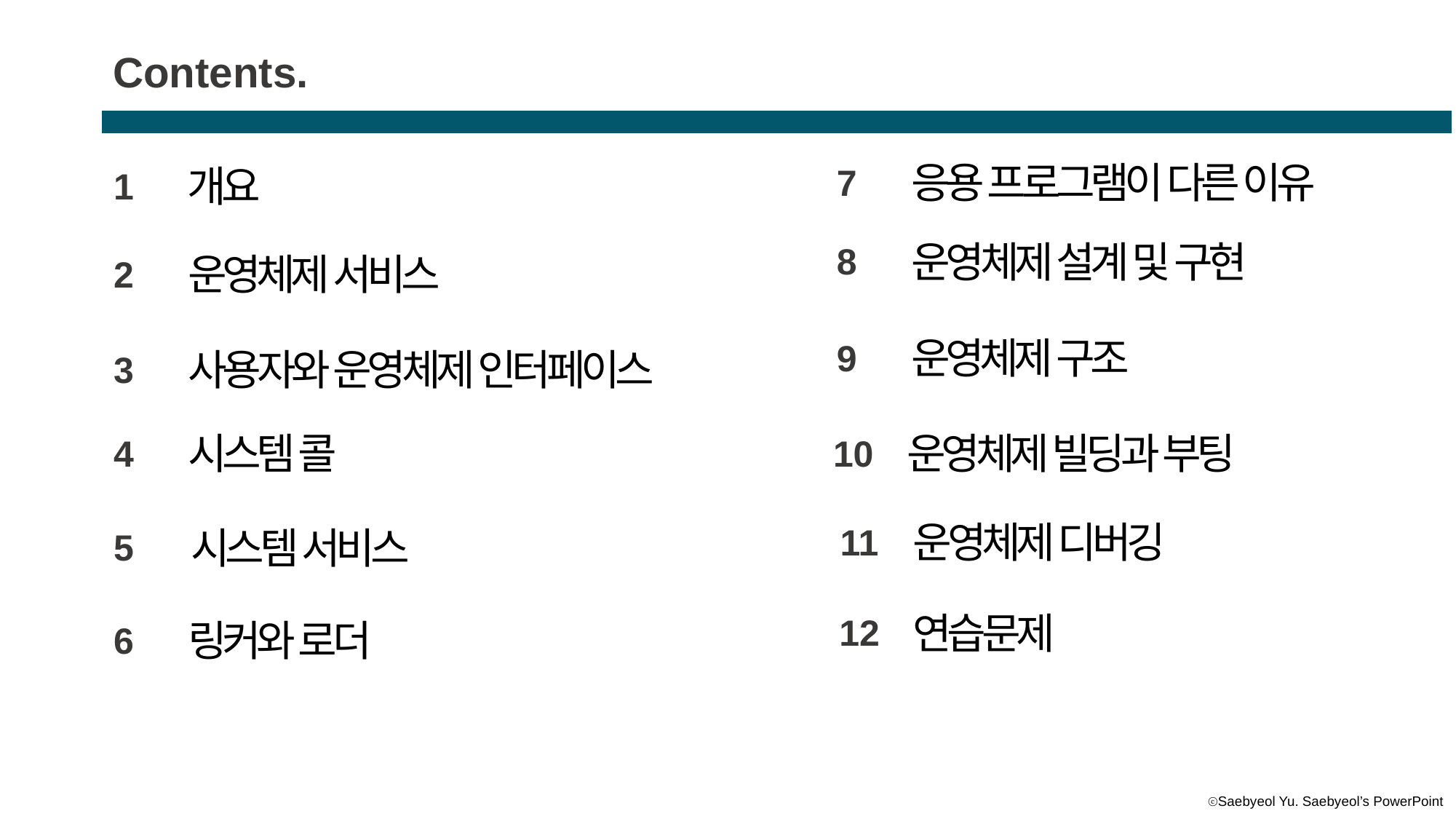

Contents.
응용 프로그램이 다른 이유
7
개요
1
운영체제 설계 및 구현
8
운영체제 서비스
2
운영체제 구조
9
사용자와 운영체제 인터페이스
3
시스템 콜
4
운영체제 빌딩과 부팅
10
운영체제 디버깅
11
시스템 서비스
5
연습문제
12
링커와 로더
6